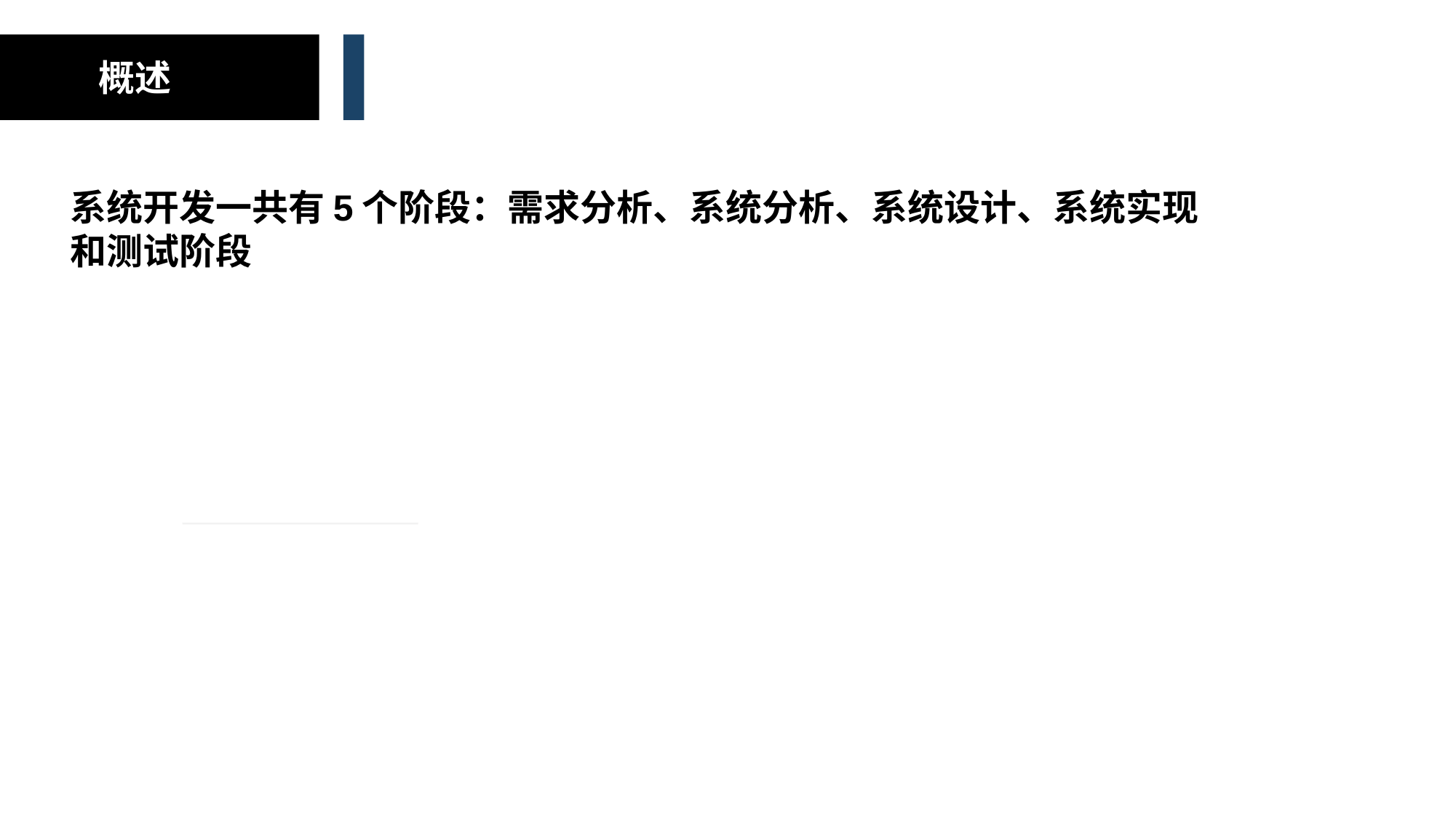

概述
系统开发一共有5个阶段：需求分析、系统分析、系统设计、系统实现和测试阶段